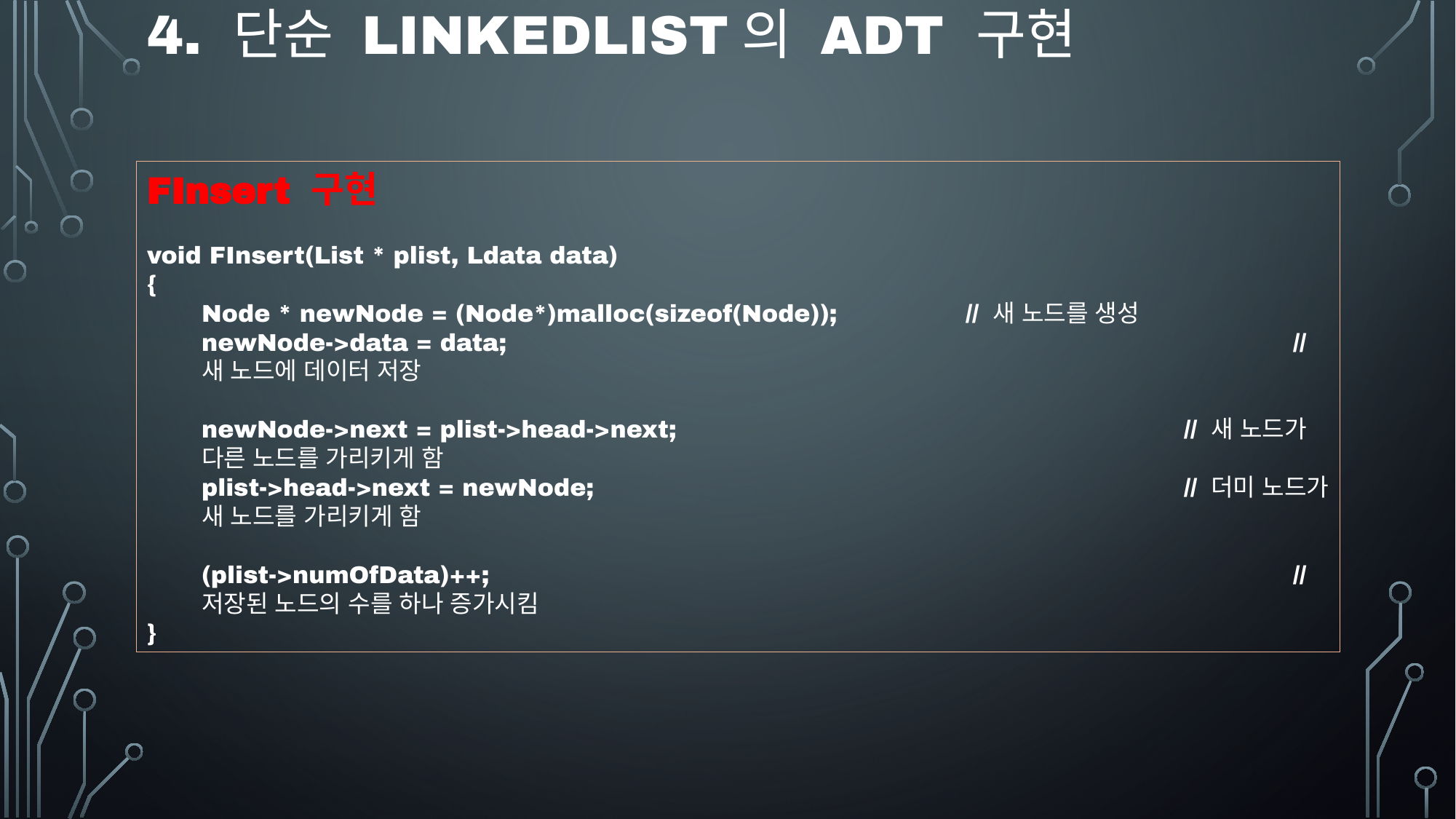

# 4. 단순 LinkedList의 ADT 구현
FInsert 구현

void FInsert(List * plist, Ldata data)
{
Node * newNode = (Node*)malloc(sizeof(Node)); 		// 새 노드를 생성
newNode->data = data;								// 새 노드에 데이터 저장

newNode->next = plist->head->next;					// 새 노드가 다른 노드를 가리키게 함
plist->head->next = newNode;						// 더미 노드가 새 노드를 가리키게 함

(plist->numOfData)++;								// 저장된 노드의 수를 하나 증가시킴
}